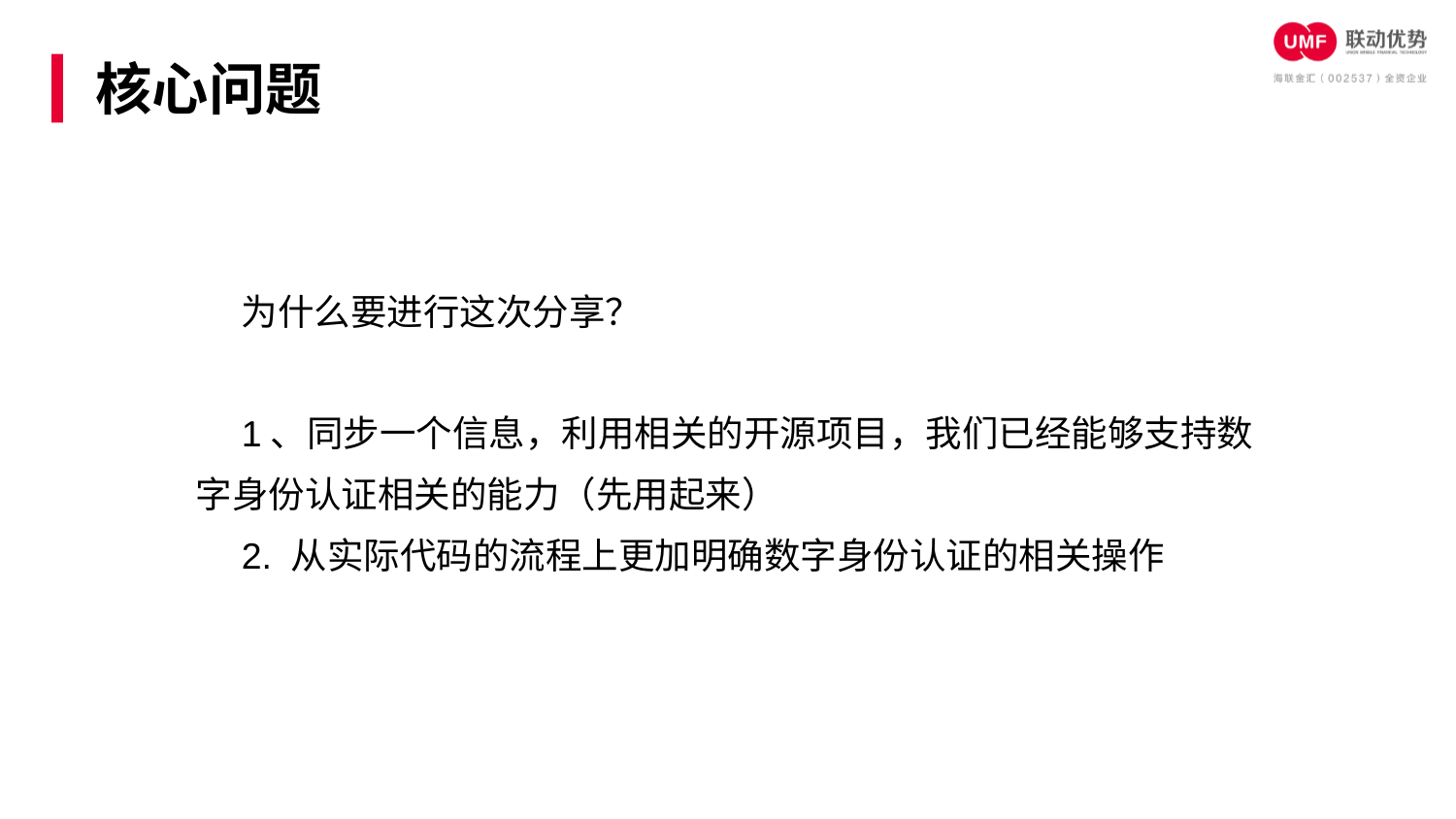

核心问题
为什么要进行这次分享？

1、同步一个信息，利用相关的开源项目，我们已经能够支持数字身份认证相关的能力（先用起来）
2. 从实际代码的流程上更加明确数字身份认证的相关操作